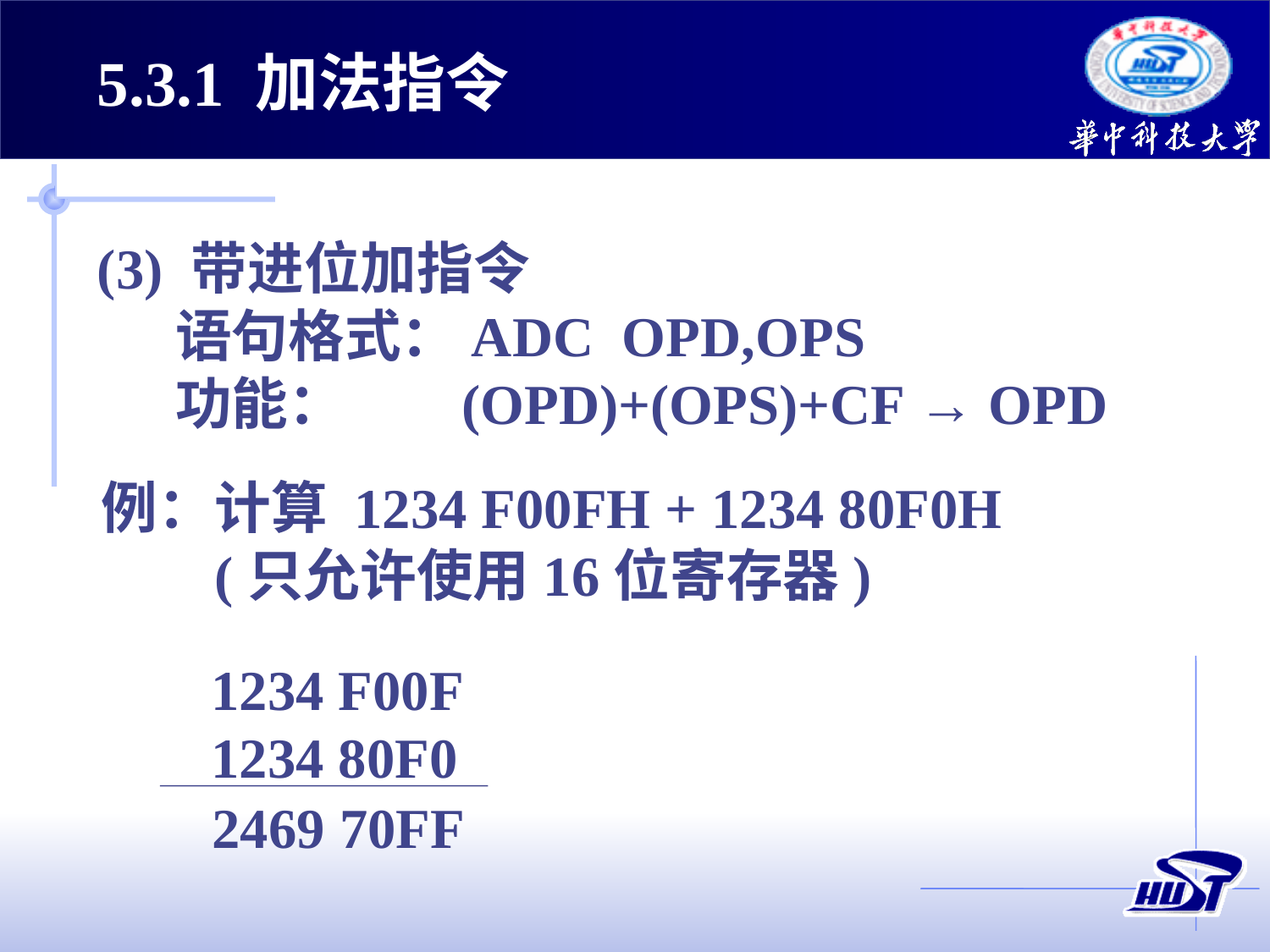

5.3.1 加法指令
(3) 带进位加指令
     语句格式：ADC  OPD,OPS
     功能：        (OPD)+(OPS)+CF → OPD
例：计算 1234 F00FH + 1234 80F0H
        (只允许使用16位寄存器)
1234 F00F
1234 80F0
2469 70FF